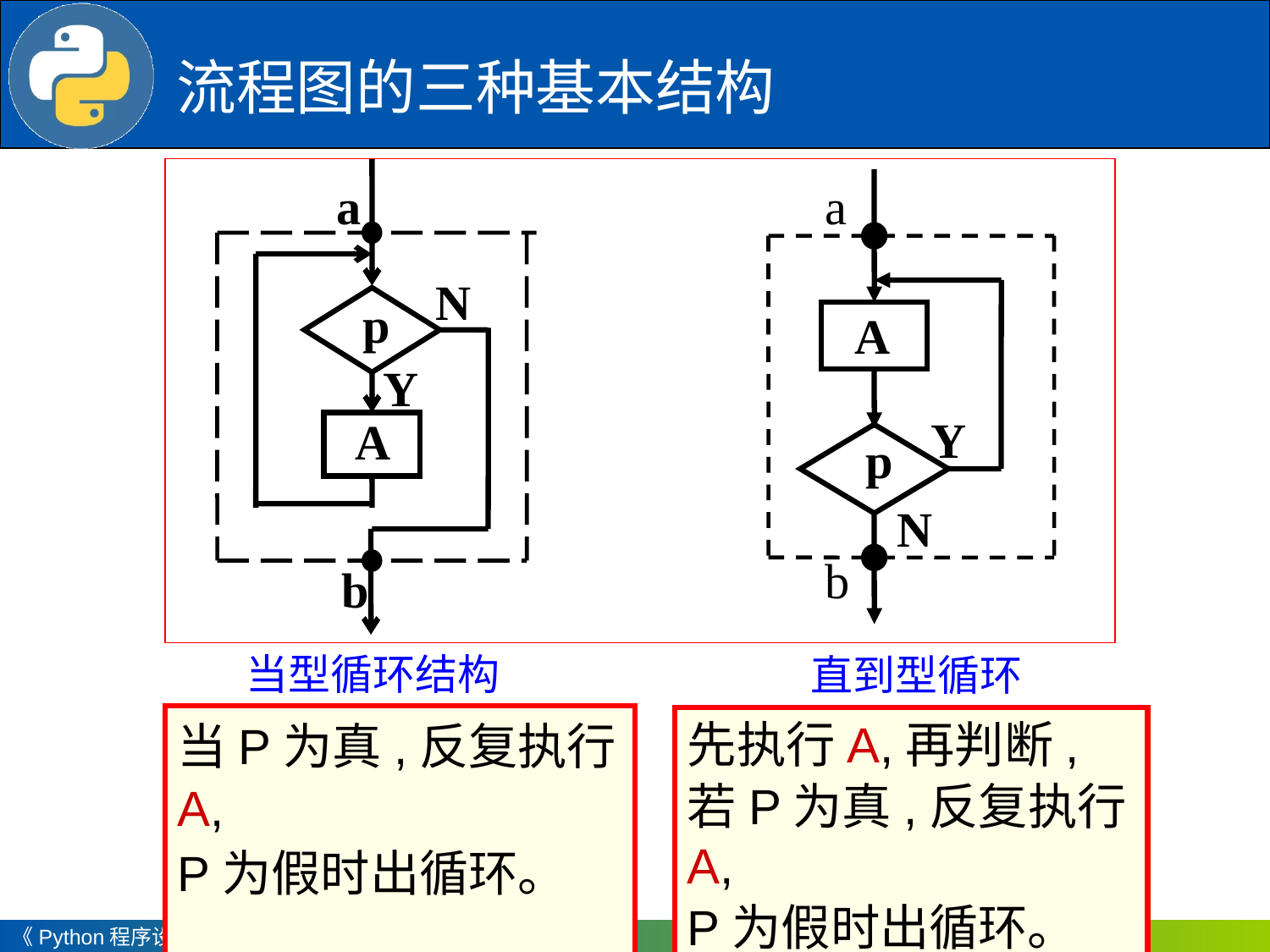

流程图的三种基本结构

a

 N

p

Y

A

  b

当型循环结构
a

A

 Y
p

N

b

直到型循环
当P为真,反复执行A,
P为假时出循环。

先执行A,再判断,
若P为真,反复执行A,
P为假时出循环。